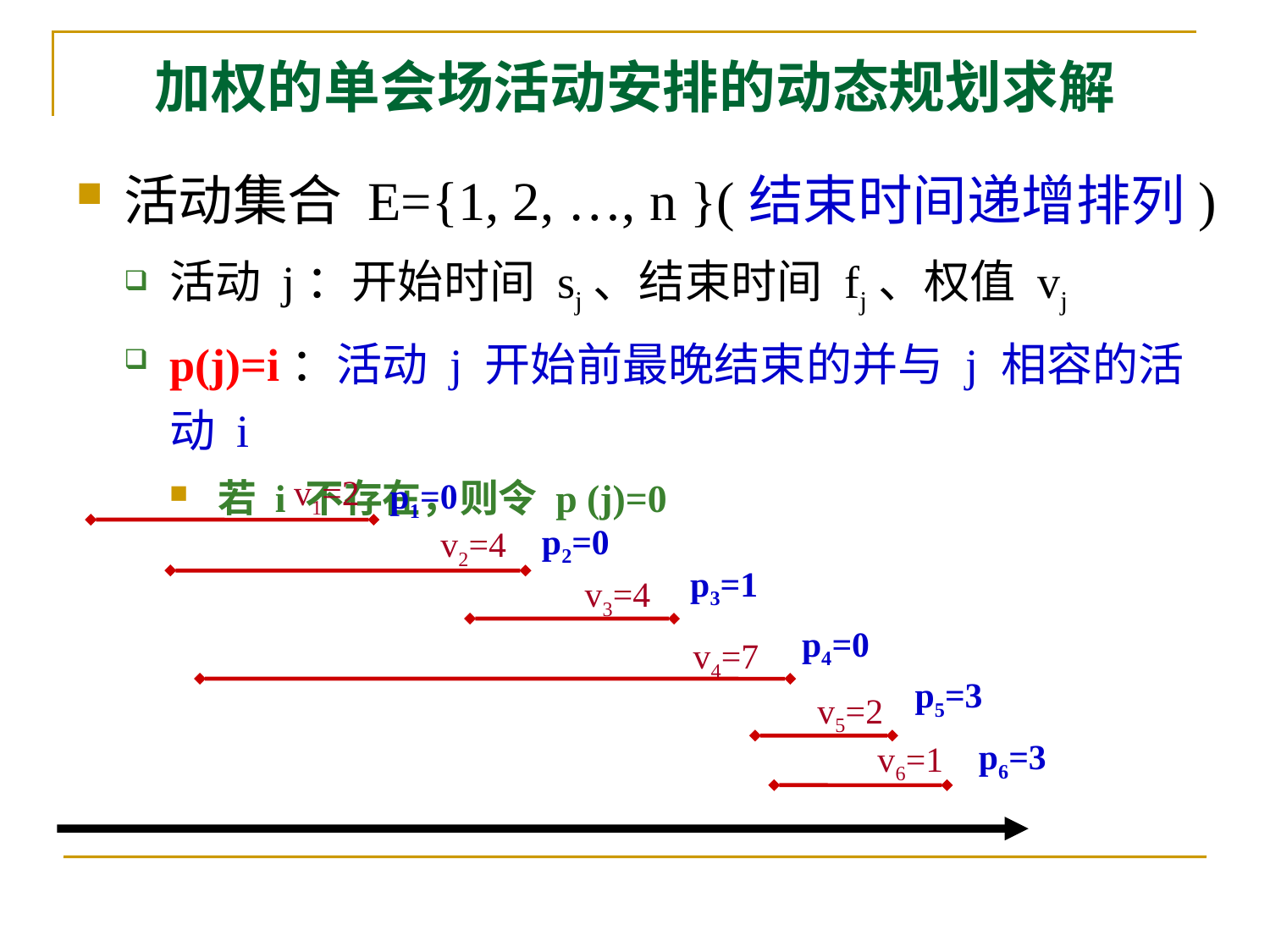

# 加权的单会场活动安排的动态规划求解
活动集合 E={1, 2, …, n }(结束时间递增排列)
活动 j：开始时间 sj、结束时间 fj、权值 vj
p(j)=i：活动 j 开始前最晚结束的并与 j 相容的活动 i
若 i 不存在，则令 p (j)=0
v1=2
v2=4

v3=4

v4=7

v5=2
v6=1

p1=0
p2=0
p3=1
p4=0
p5=3
p6=3